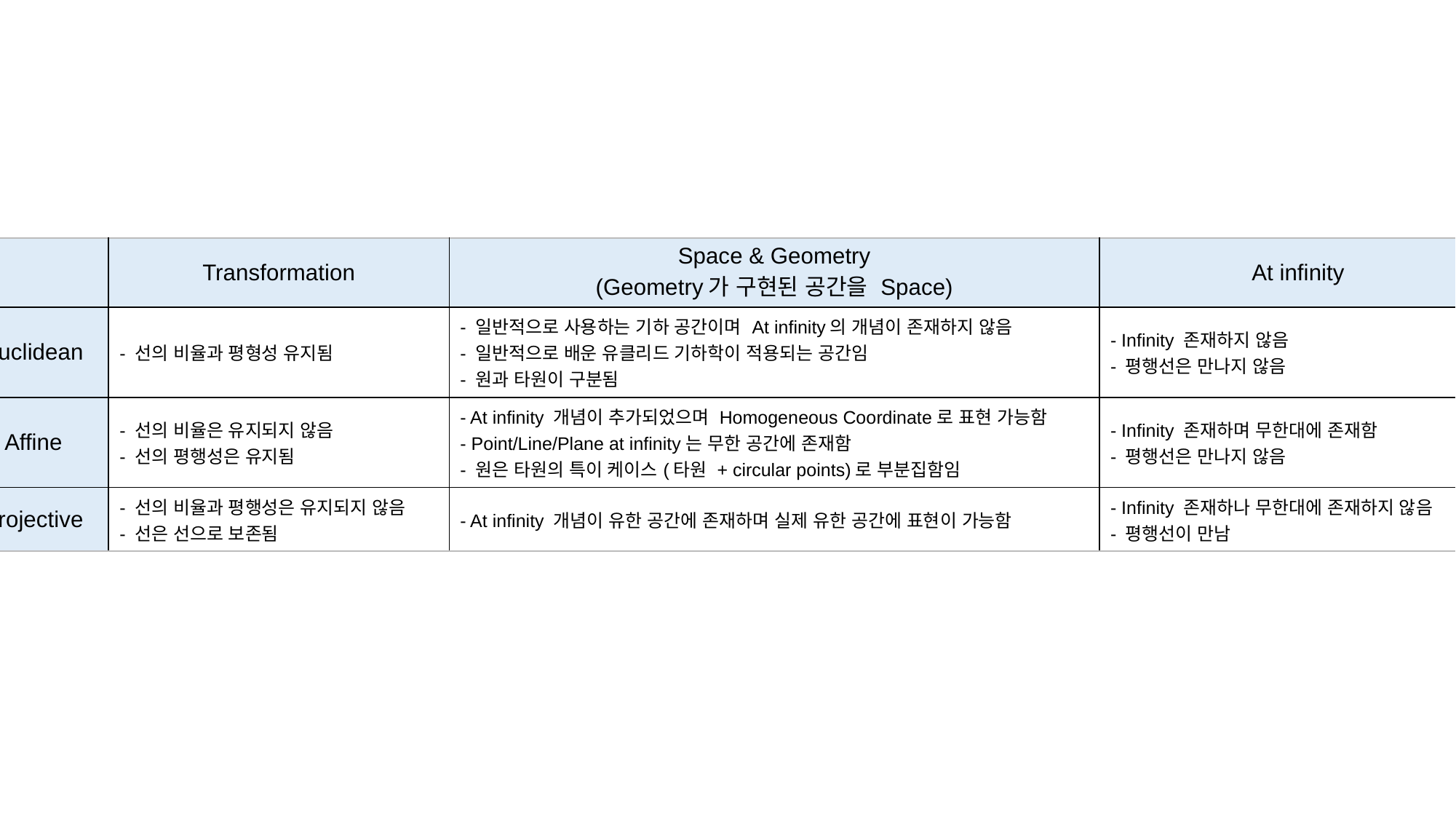

|  | Transformation | Space & Geometry (Geometry가 구현된 공간을 Space) | At infinity |
| --- | --- | --- | --- |
| Euclidean | - 선의 비율과 평형성 유지됨 | - 일반적으로 사용하는 기하 공간이며 At infinity의 개념이 존재하지 않음 - 일반적으로 배운 유클리드 기하학이 적용되는 공간임 - 원과 타원이 구분됨 | - Infinity 존재하지 않음 - 평행선은 만나지 않음 |
| Affine | - 선의 비율은 유지되지 않음 - 선의 평행성은 유지됨 | - At infinity 개념이 추가되었으며 Homogeneous Coordinate로 표현 가능함 - Point/Line/Plane at infinity는 무한 공간에 존재함 - 원은 타원의 특이 케이스(타원 + circular points)로 부분집함임 | - Infinity 존재하며 무한대에 존재함 - 평행선은 만나지 않음 |
| Projective | - 선의 비율과 평행성은 유지되지 않음 - 선은 선으로 보존됨 | - At infinity 개념이 유한 공간에 존재하며 실제 유한 공간에 표현이 가능함 | - Infinity 존재하나 무한대에 존재하지 않음 - 평행선이 만남 |